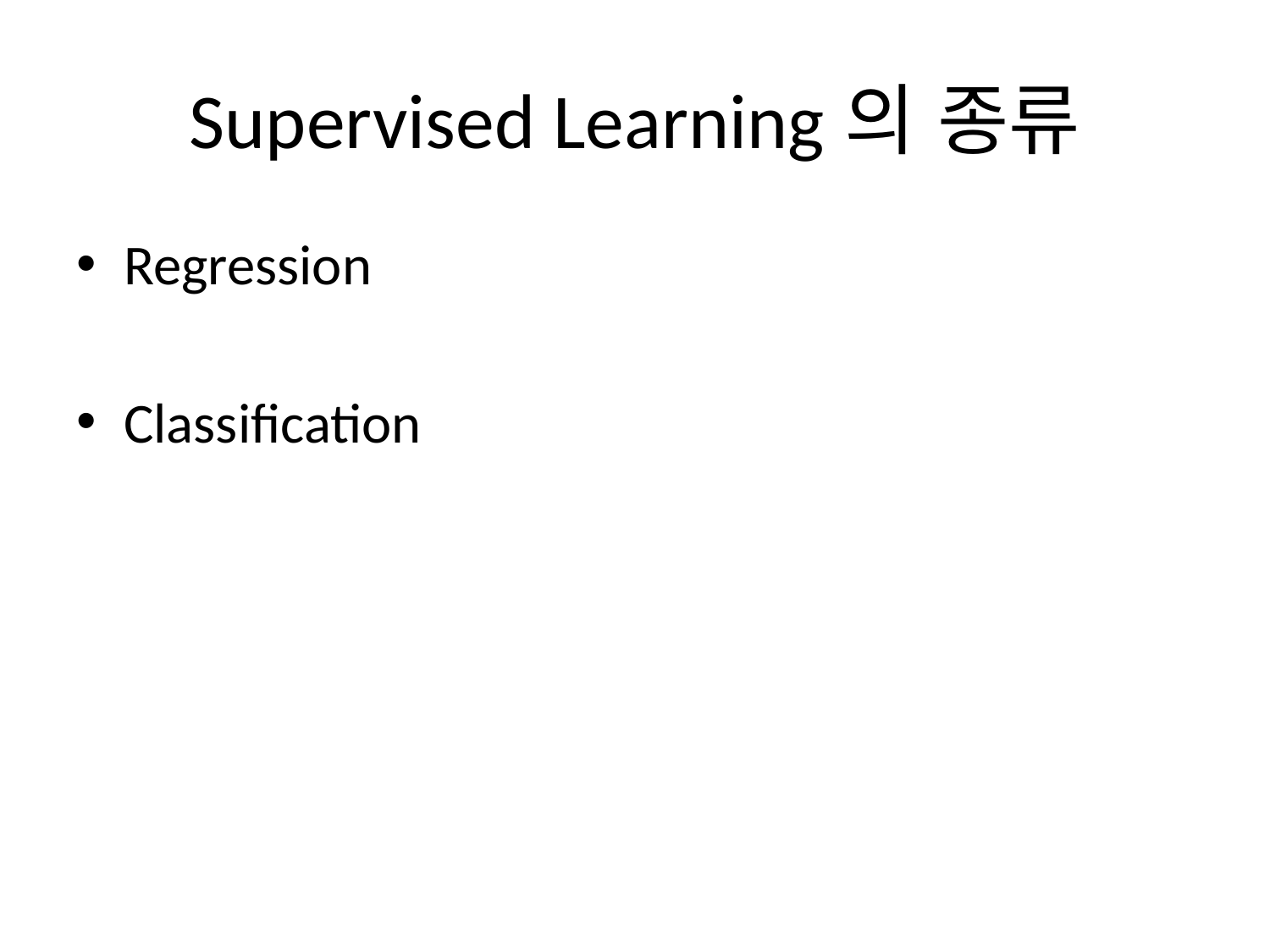

# Supervised Learning의 종류
Regression

Classification
1